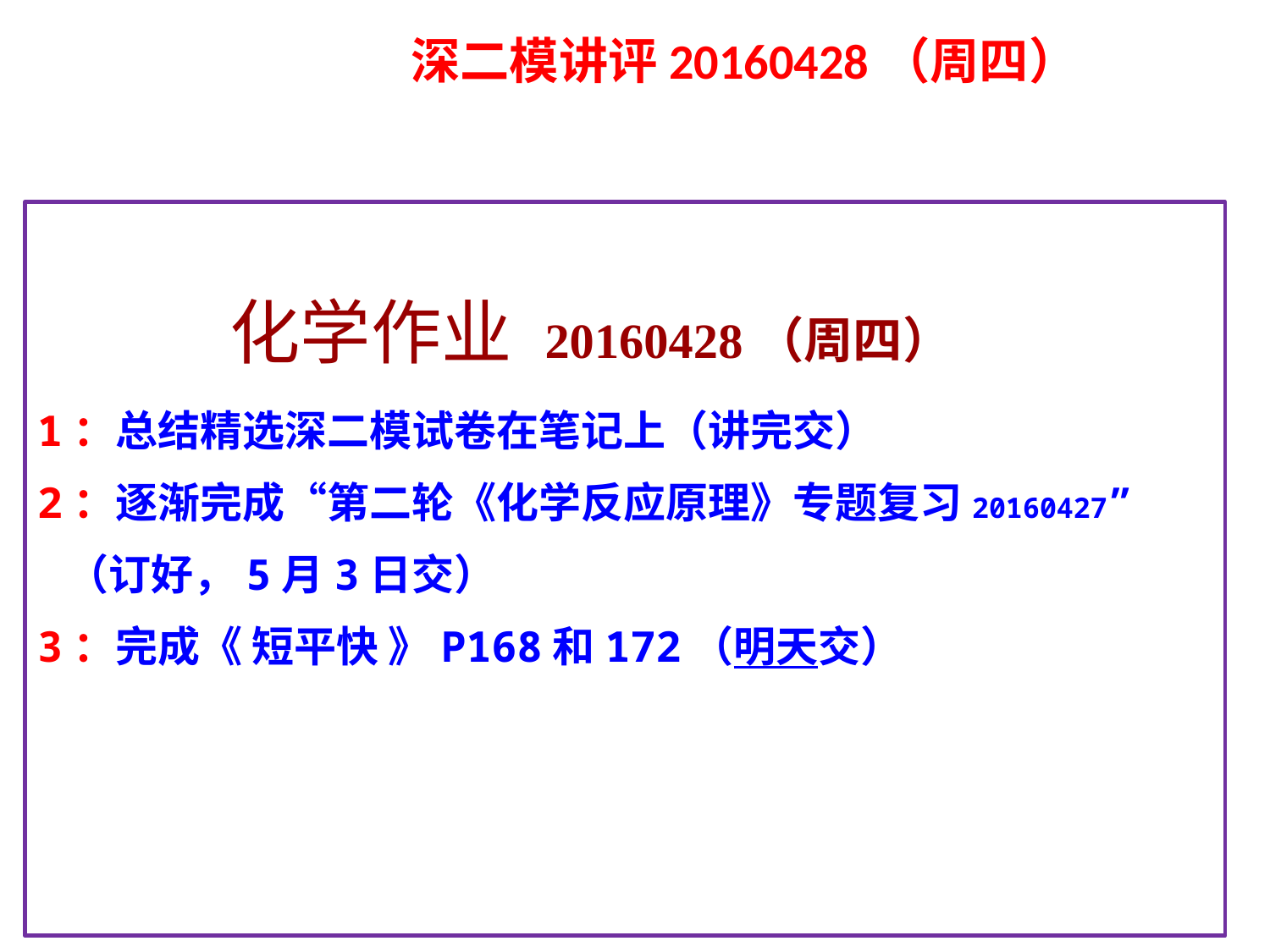

深二模讲评20160428（周四）

        化学作业 20160428（周四）
1：总结精选深二模试卷在笔记上（讲完交）
2：逐渐完成“第二轮《化学反应原理》专题复习20160427”
  （订好，5月3日交）
3：完成《 短平快 》P168和172（明天交）